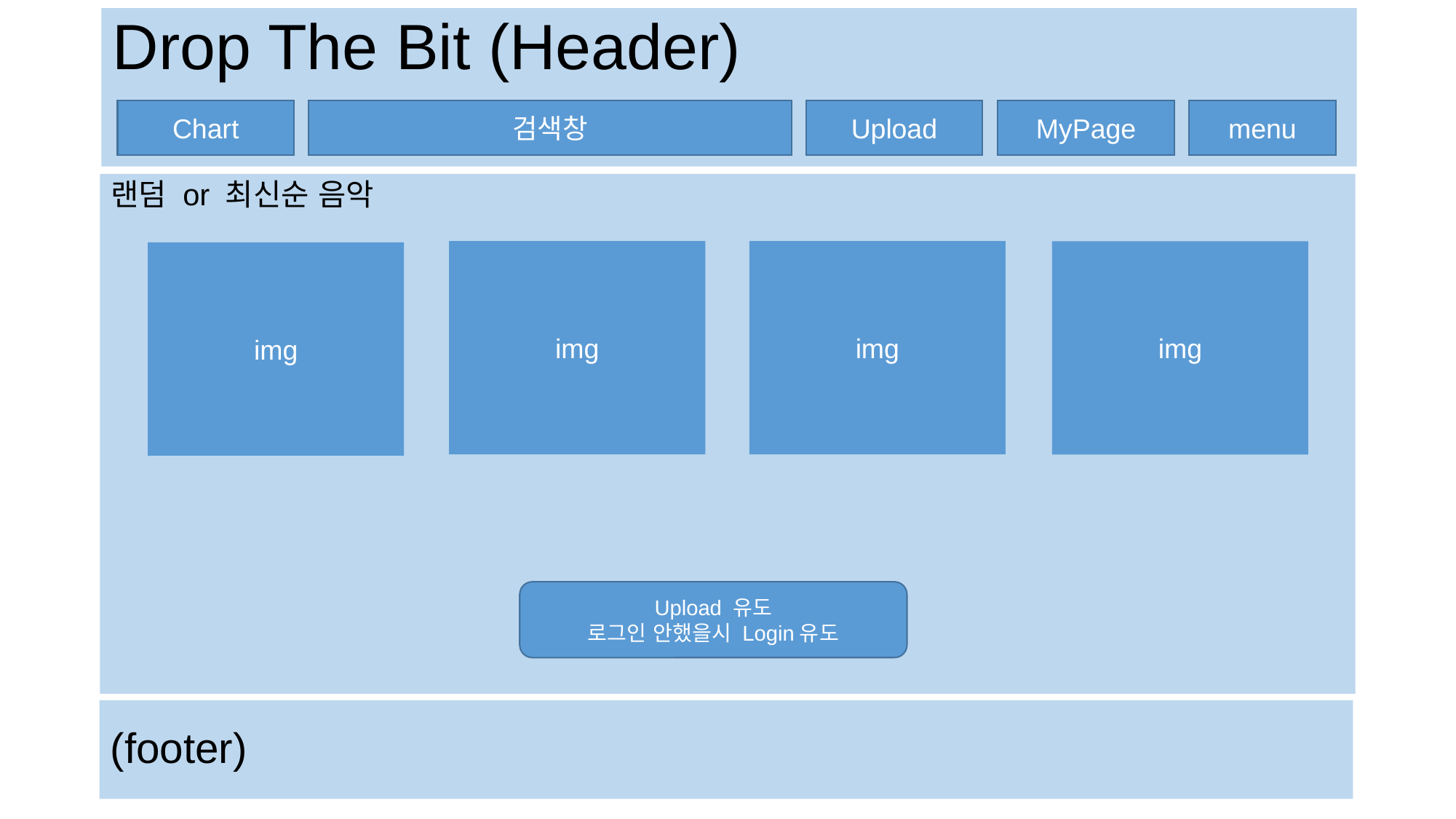

# Drop The Bit (Header)
Chart
검색창
Upload
MyPage
menu
랜덤 or 최신순 음악

img
img
img
img
Upload 유도
로그인 안했을시 Login유도
(footer)